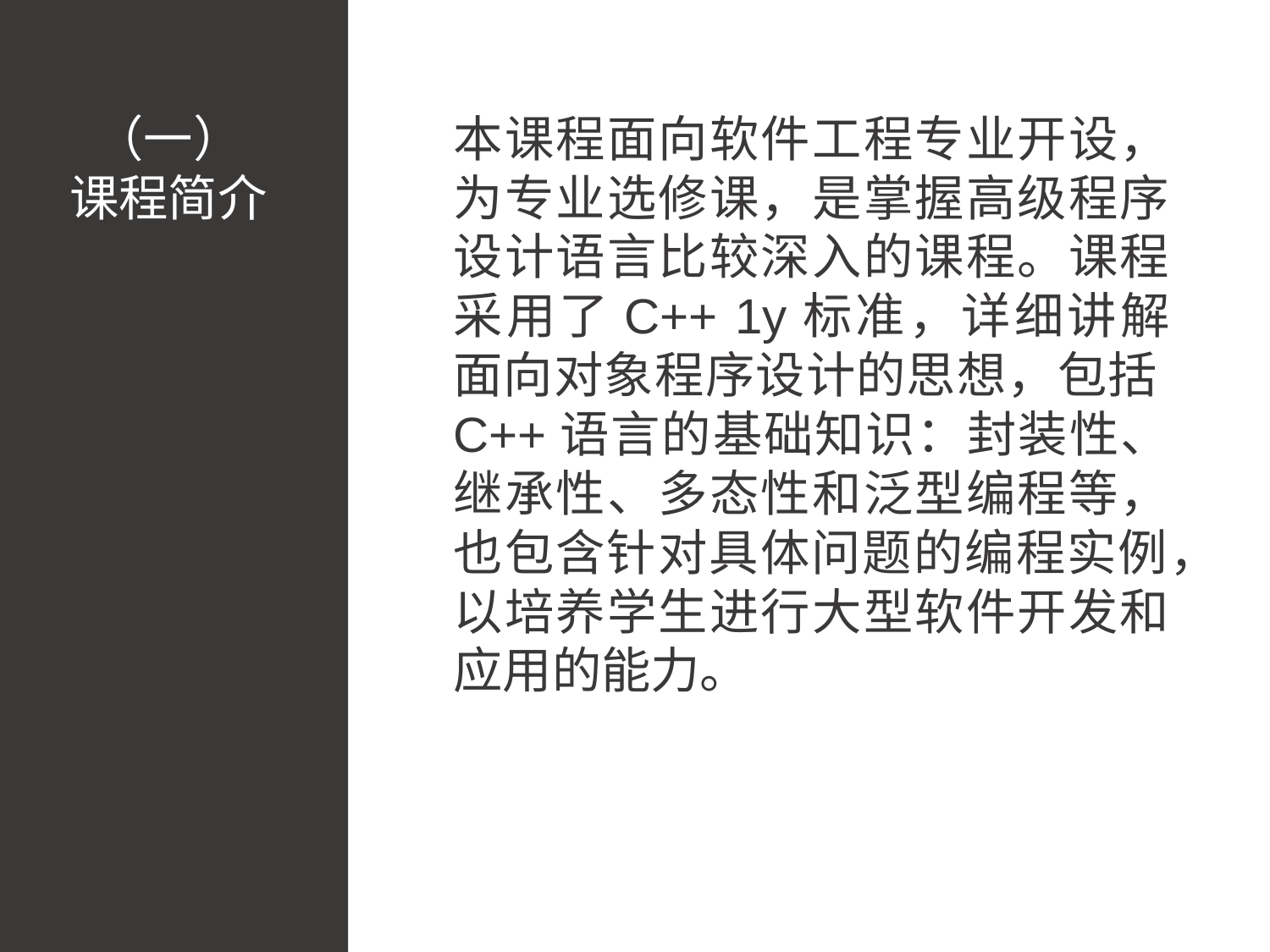

#
（一）
课程简介
本课程面向软件工程专业开设，为专业选修课，是掌握高级程序设计语言比较深入的课程。课程采用了C++ 1y标准，详细讲解面向对象程序设计的思想，包括C++语言的基础知识：封装性、继承性、多态性和泛型编程等，也包含针对具体问题的编程实例，以培养学生进行大型软件开发和应用的能力。